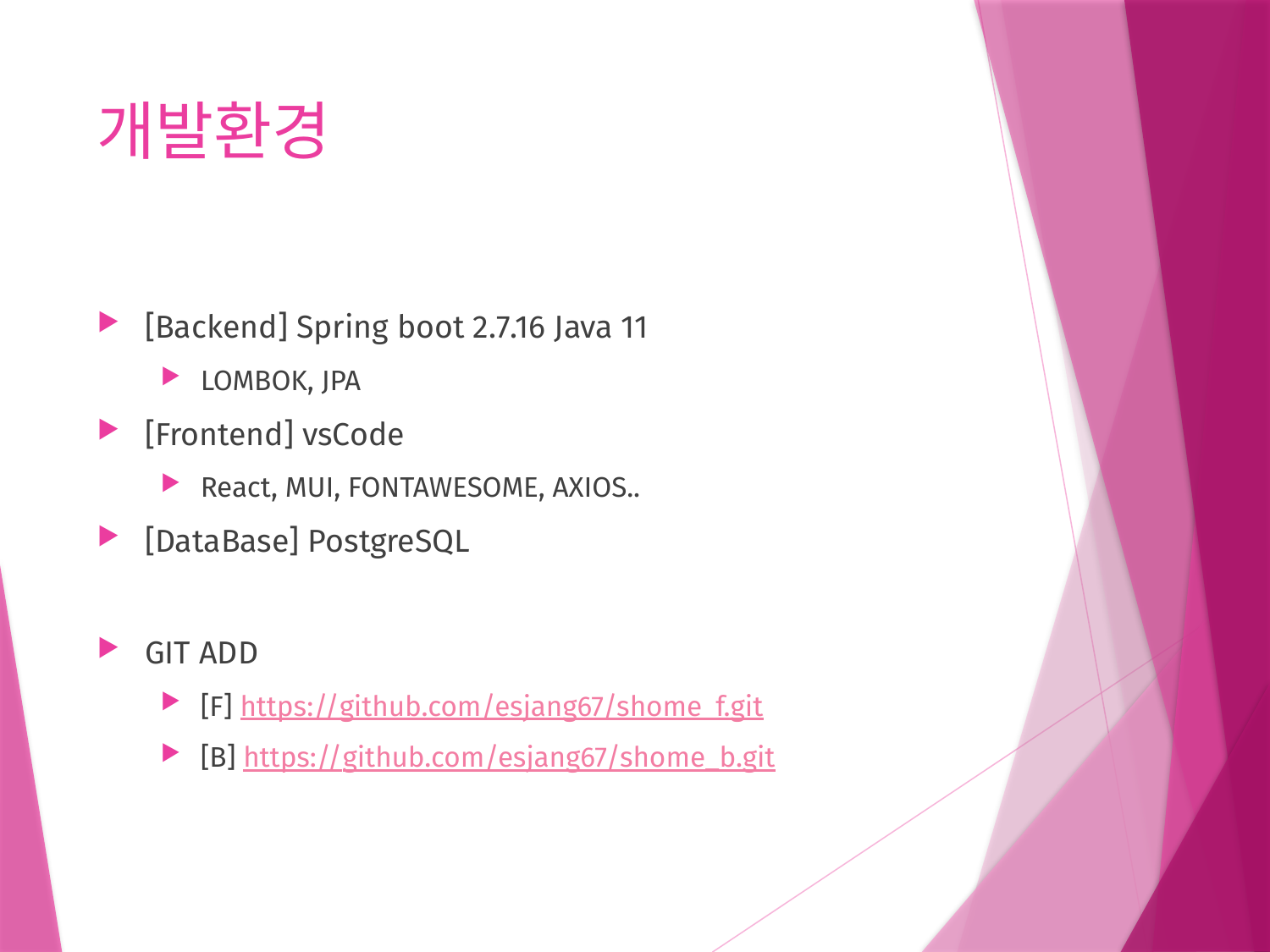

# 개발환경
[Backend] Spring boot 2.7.16 Java 11
LOMBOK, JPA
[Frontend] vsCode
React, MUI, FONTAWESOME, AXIOS..
[DataBase] PostgreSQL

GIT ADD
[F] https://github.com/esjang67/shome_f.git
[B] https://github.com/esjang67/shome_b.git